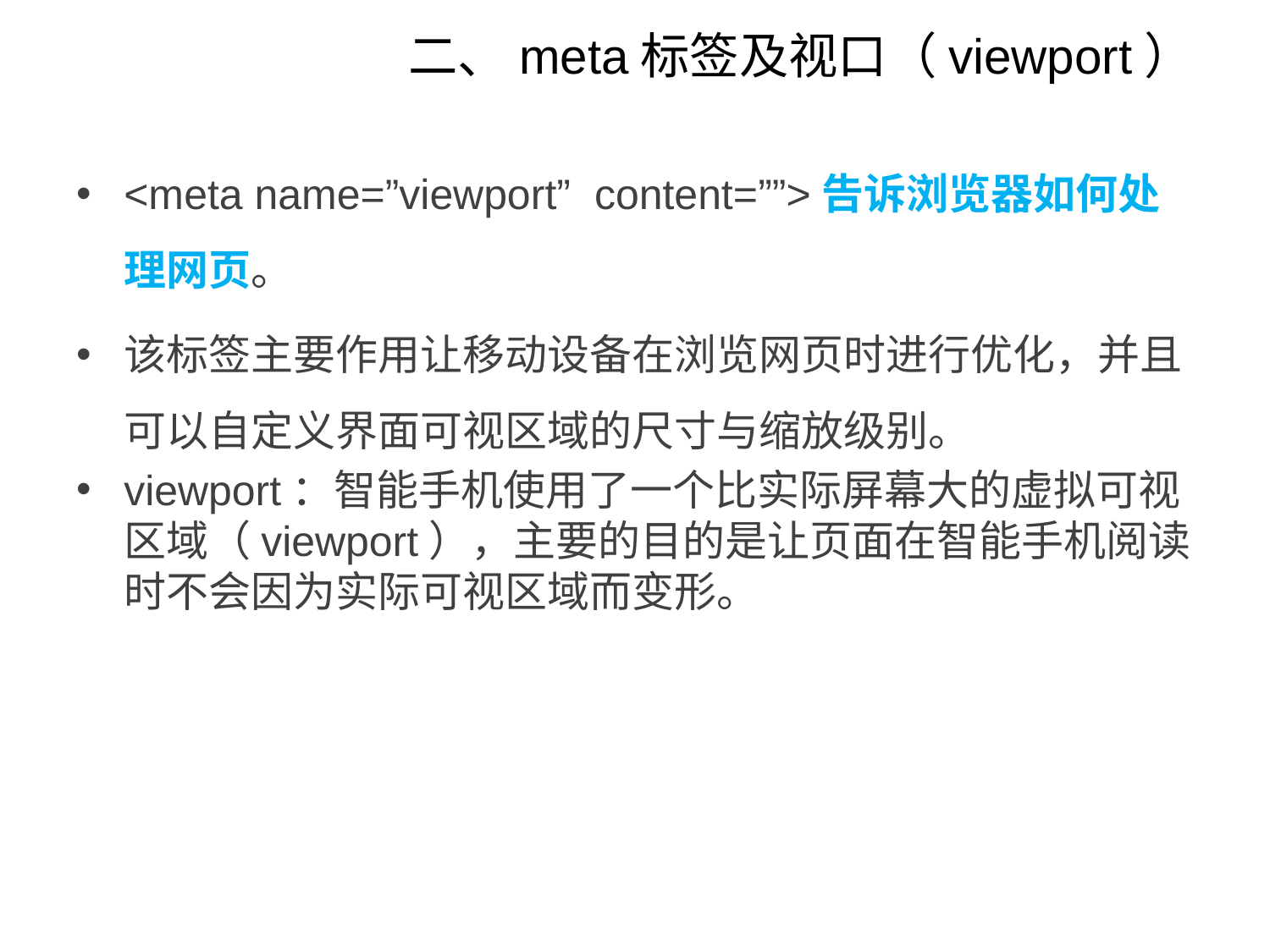

# 二、meta标签及视口（viewport）
<meta name=”viewport”  content=””>告诉浏览器如何处理网页。
该标签主要作用让移动设备在浏览网页时进行优化，并且可以自定义界面可视区域的尺寸与缩放级别。
viewport：智能手机使用了一个比实际屏幕大的虚拟可视区域（viewport），主要的目的是让页面在智能手机阅读时不会因为实际可视区域而变形。